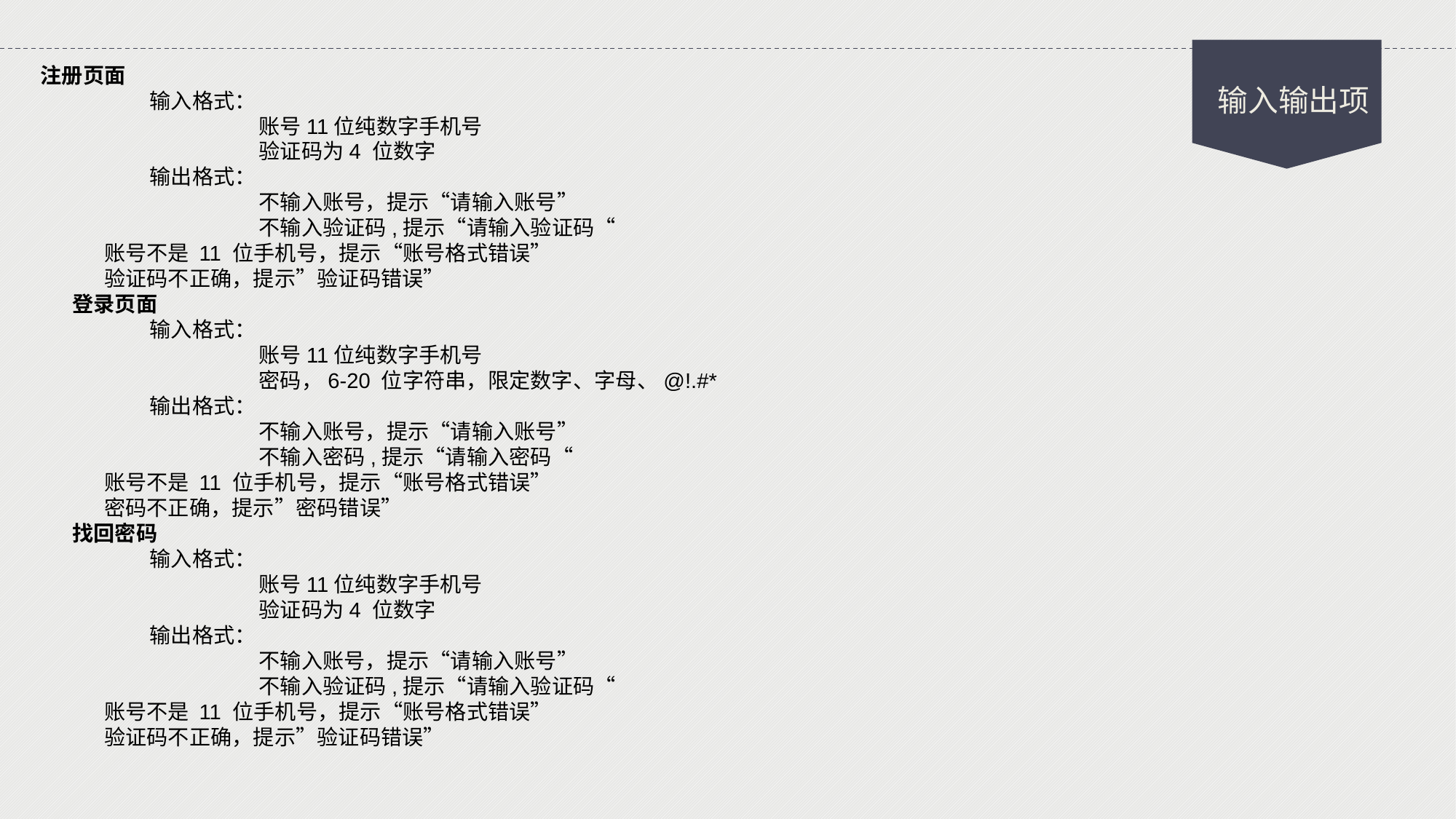

注册页面
	输入格式：
		账号11位纯数字手机号
		验证码为4 位数字
	输出格式：
		不输入账号，提示“请输入账号”
		不输入验证码,提示“请输入验证码“
账号不是 11 位手机号，提示“账号格式错误”
验证码不正确，提示”验证码错误”
登录页面
	输入格式：
		账号11位纯数字手机号
		密码，6-20 位字符串，限定数字、字母、@!.#*
	输出格式：
		不输入账号，提示“请输入账号”
		不输入密码,提示“请输入密码“
账号不是 11 位手机号，提示“账号格式错误”
密码不正确，提示”密码错误”
找回密码
	输入格式：
		账号11位纯数字手机号
		验证码为4 位数字
	输出格式：
		不输入账号，提示“请输入账号”
		不输入验证码,提示“请输入验证码“
账号不是 11 位手机号，提示“账号格式错误”
验证码不正确，提示”验证码错误”
输入输出项